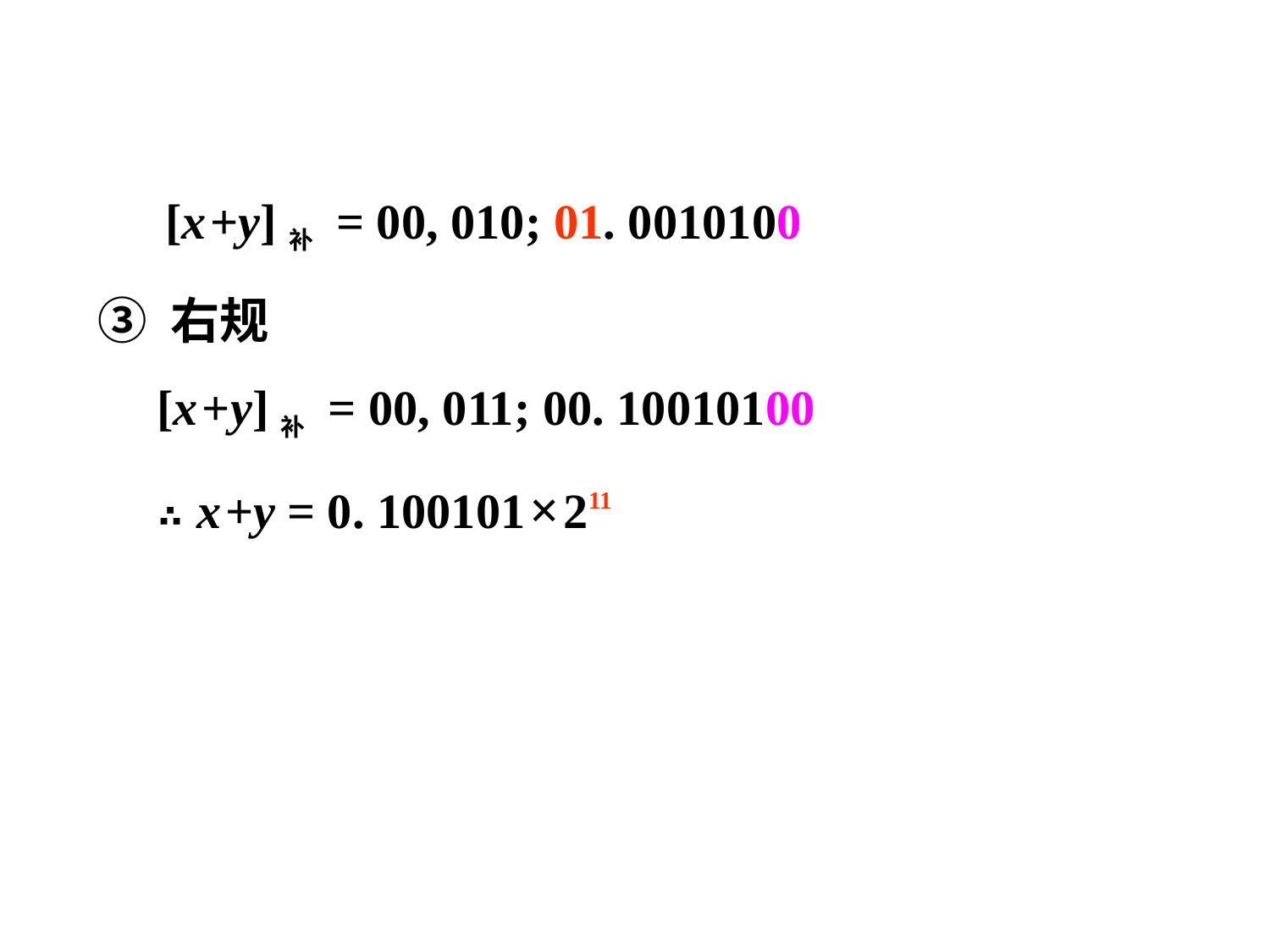

[x +y]补 = 00, 010; 01. 0010100
③ 右规
[x +y]补 = 00, 011; 00. 10010100
∴ x +y = 0. 100101 × 211